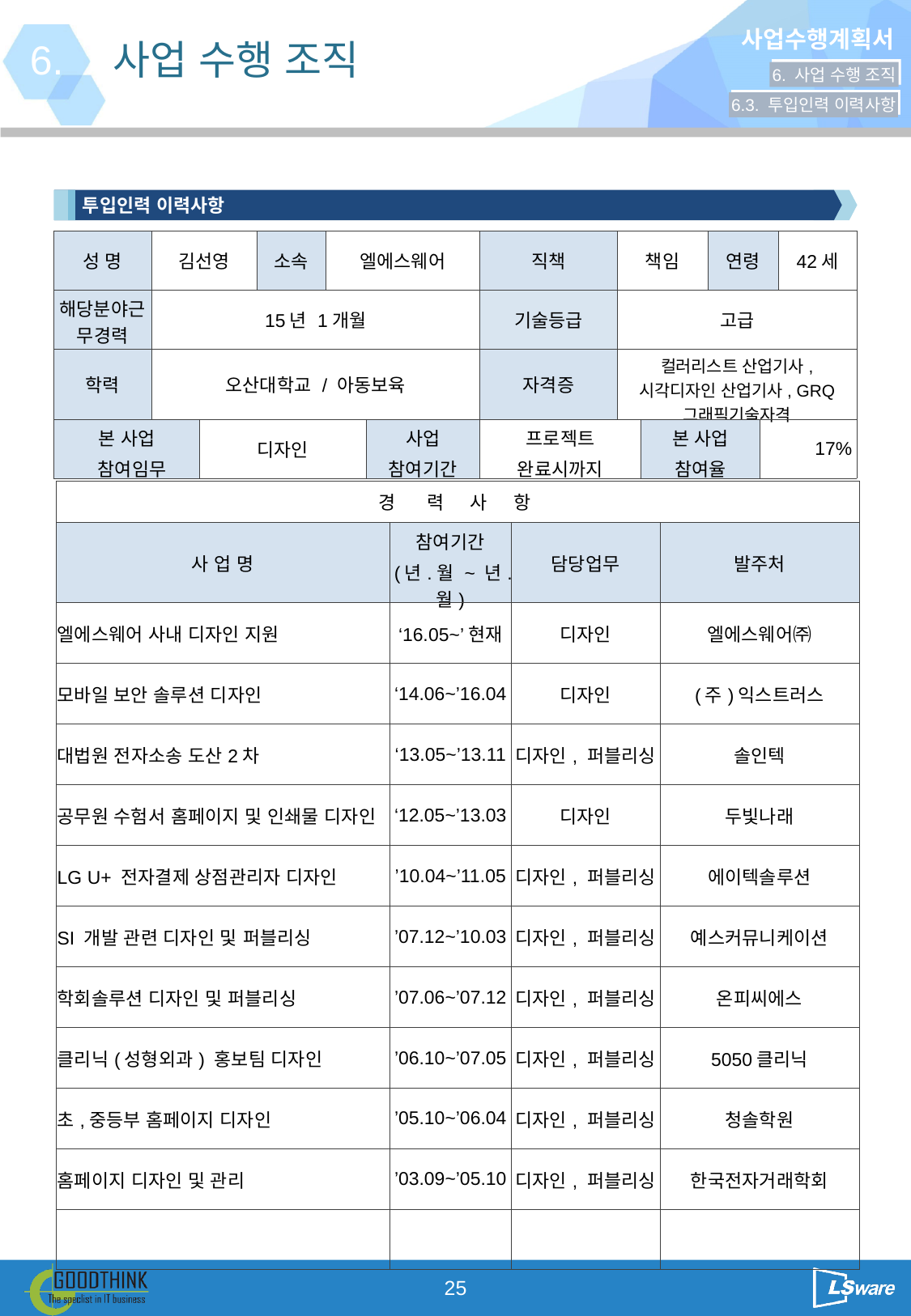

6.
사업 수행 조직
6. 사업 수행 조직
6.3. 투입인력 이력사항

투입인력 이력사항
| 성 명 | 김선영 |  | 소속 | 엘에스웨어 |  | 직책 | 책임 |  | 연령 |  | 42세 |
| --- | --- | --- | --- | --- | --- | --- | --- | --- | --- | --- | --- |
| 해당분야근무경력 | 15년 1개월 |  |  |  |  | 기술등급 | 고급 |  |  |  |  |
| 학력 | 오산대학교 / 아동보육 |  |  |  |  | 자격증 | 컬러리스트 산업기사, 시각디자인 산업기사, GRQ 그래픽기술자격 |  |  |  |  |
| 본 사업 참여임무 |  | 디자인 |  |  | 사업 참여기간 | 프로젝트 완료시까지 |  | 본 사업 참여율 |  | 17% |  |
| 경 력 사 항 |  |  |  |
| --- | --- | --- | --- |
| 사 업 명 | 참여기간 (년.월 ~ 년.월) | 담당업무 | 발주처 |
| 엘에스웨어 사내 디자인 지원 | ‘16.05~’현재 | 디자인 | 엘에스웨어㈜ |
| 모바일 보안 솔루션 디자인 | ‘14.06~’16.04 | 디자인 | (주)익스트러스 |
| 대법원 전자소송 도산2차 | ‘13.05~’13.11 | 디자인, 퍼블리싱 | 솔인텍 |
| 공무원 수험서 홈페이지 및 인쇄물 디자인 | ‘12.05~’13.03 | 디자인 | 두빛나래 |
| LG U+ 전자결제 상점관리자 디자인 | ’10.04~’11.05 | 디자인, 퍼블리싱 | 에이텍솔루션 |
| SI 개발 관련 디자인 및 퍼블리싱 | ’07.12~’10.03 | 디자인, 퍼블리싱 | 예스커뮤니케이션 |
| 학회솔루션 디자인 및 퍼블리싱 | ’07.06~’07.12 | 디자인, 퍼블리싱 | 온피씨에스 |
| 클리닉(성형외과) 홍보팀 디자인 | ’06.10~’07.05 | 디자인, 퍼블리싱 | 5050클리닉 |
| 초,중등부 홈페이지 디자인 | ’05.10~’06.04 | 디자인, 퍼블리싱 | 청솔학원 |
| 홈페이지 디자인 및 관리 | ’03.09~’05.10 | 디자인, 퍼블리싱 | 한국전자거래학회 |
|  |  |  |  |